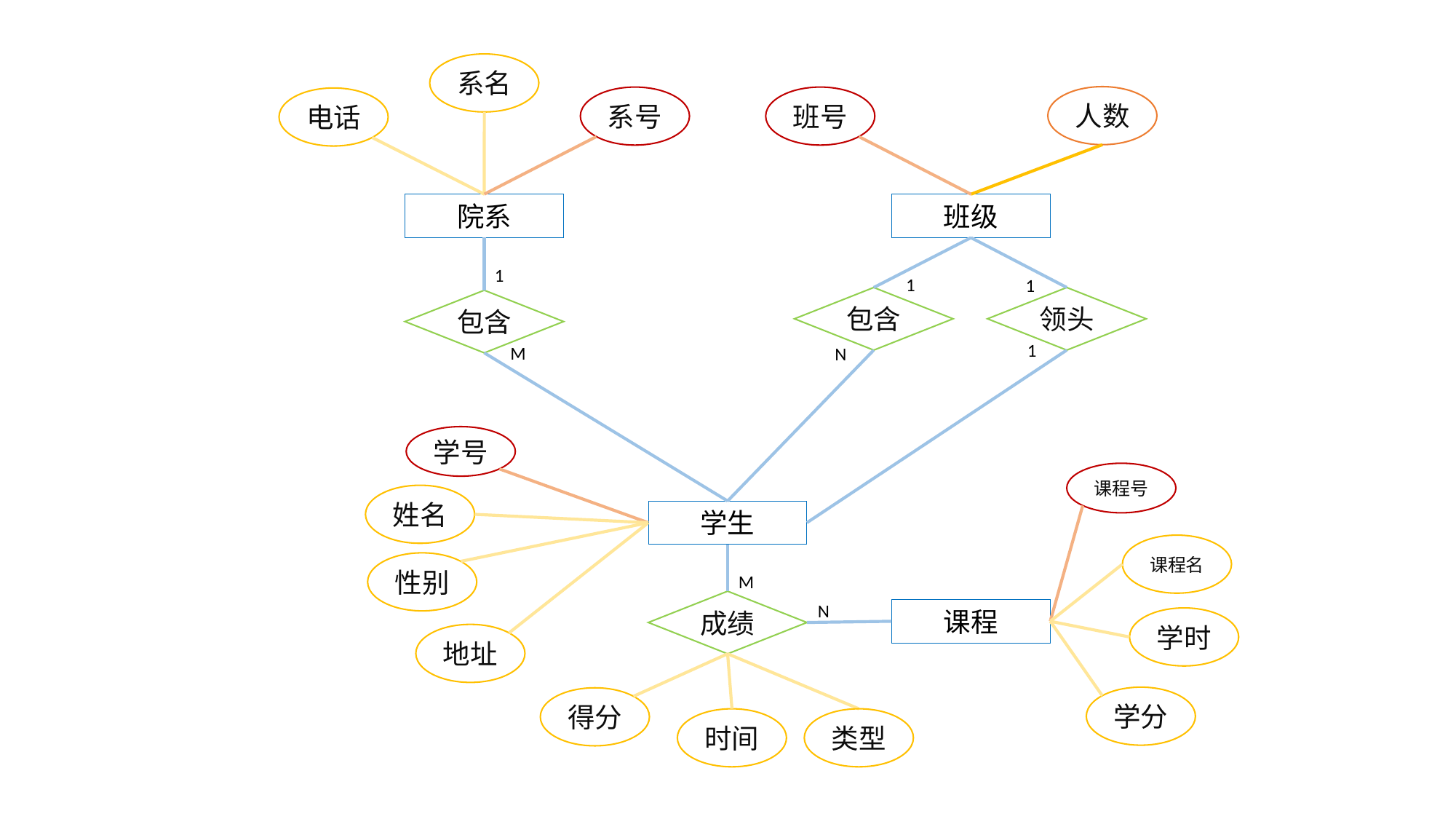

系名
人数
系号
班号
电话
院系
班级
1
1
1
包含
领头
包含
1
M
N
学号
课程号
姓名
学生
课程名
性别
M
成绩
N
课程
学时
地址
学分
得分
时间
类型